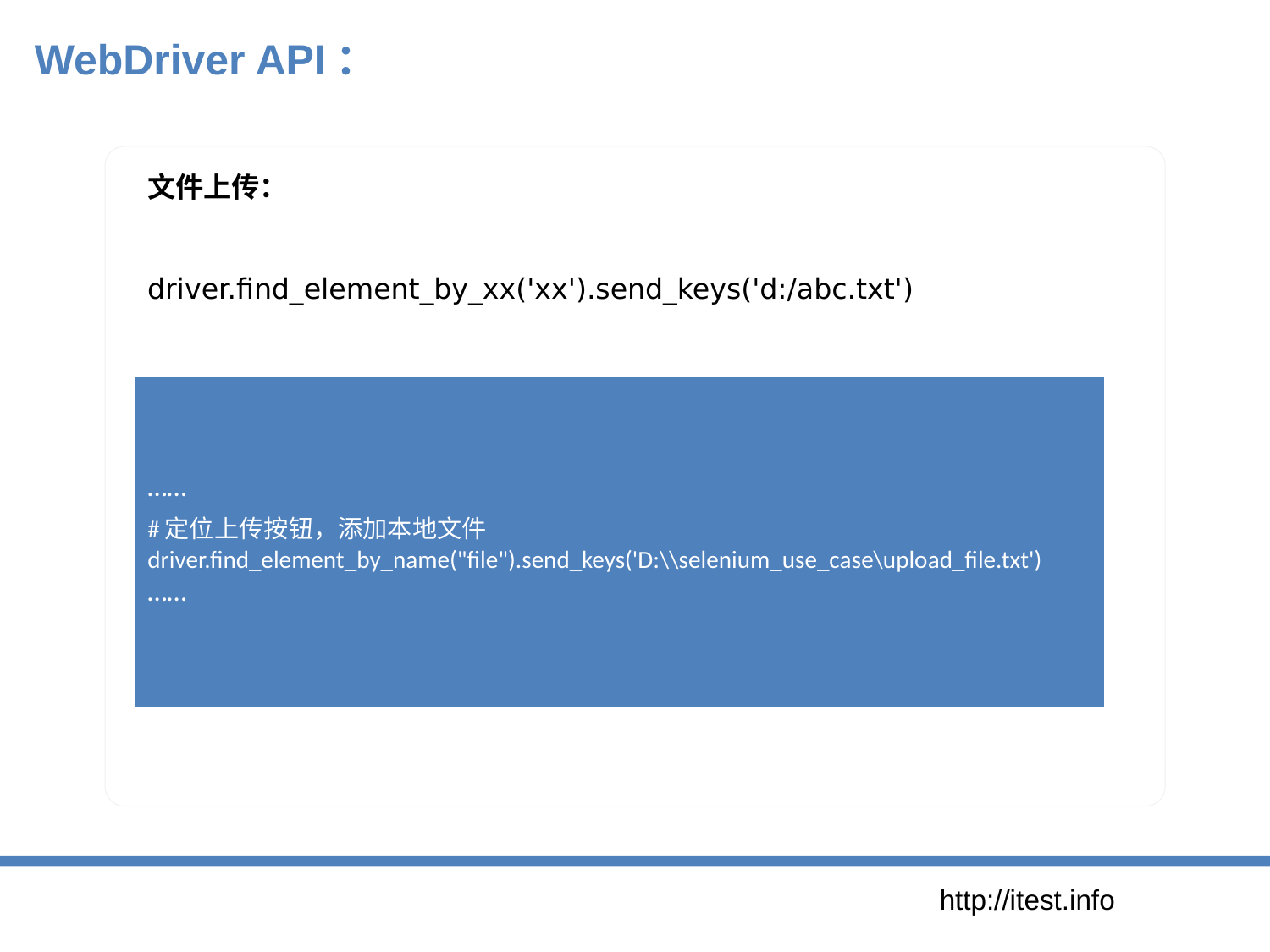

WebDriver API：

文件上传：

driver.find_element_by_xx('xx').send_keys('d:/abc.txt')

| …… #定位上传按钮，添加本地文件 driver.find\_element\_by\_name("file").send\_keys('D:\\selenium\_use\_case\upload\_file.txt') …… |
| --- |

http://itest.info